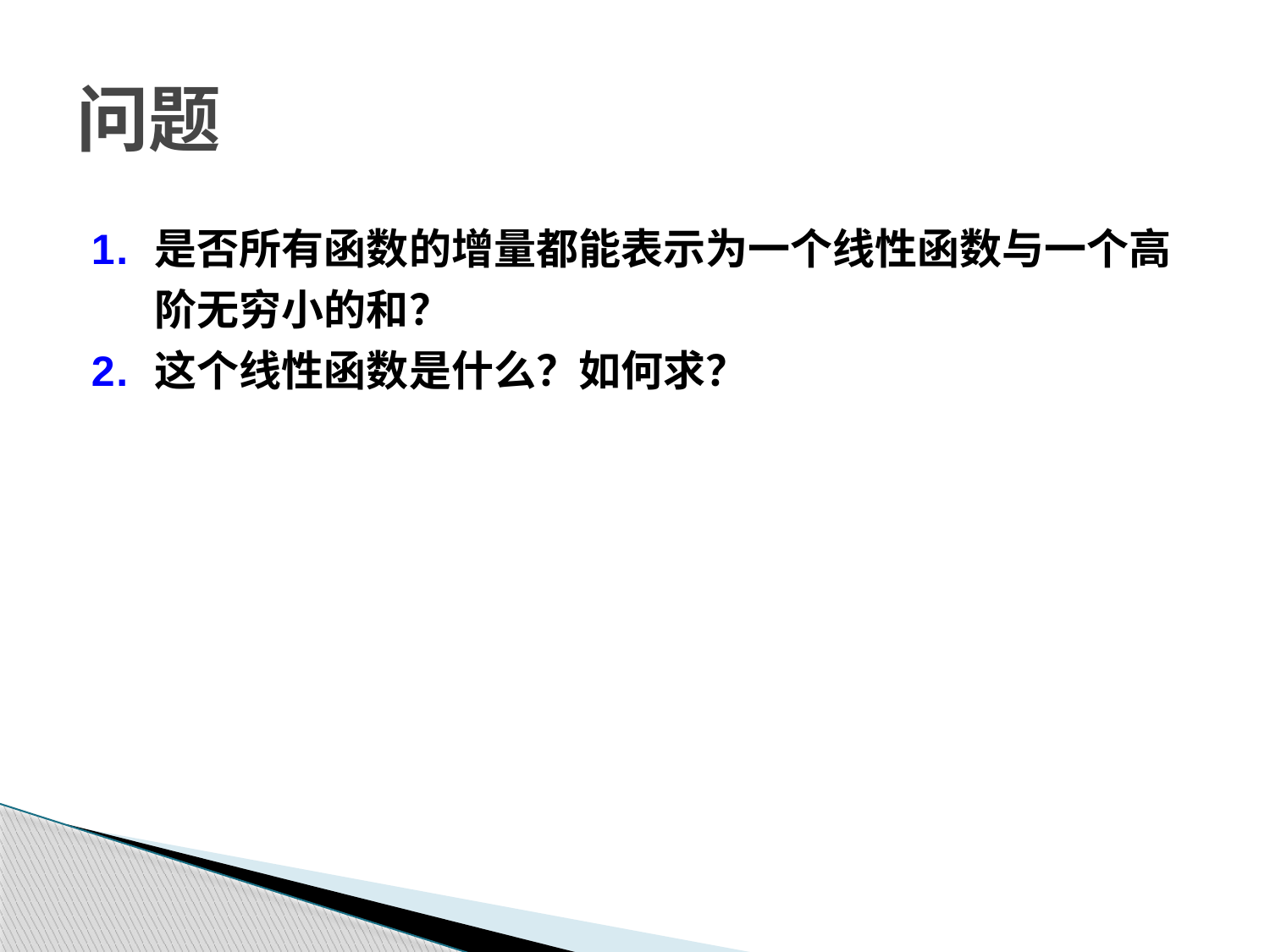

# 问题
是否所有函数的增量都能表示为一个线性函数与一个高阶无穷小的和？
这个线性函数是什么？如何求？